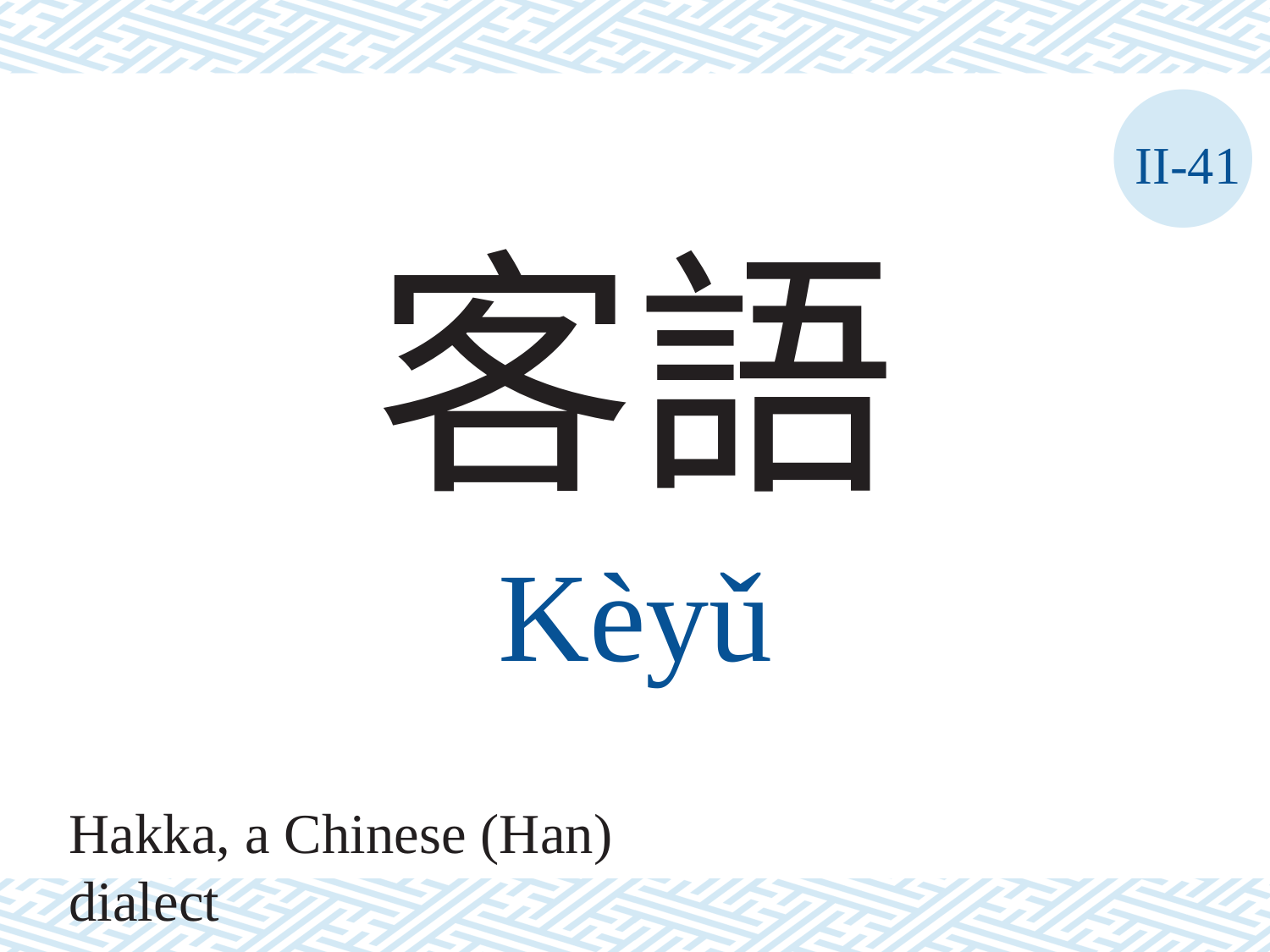

II-41
客語
Kèyǔ
Hakka, a Chinese (Han) dialect